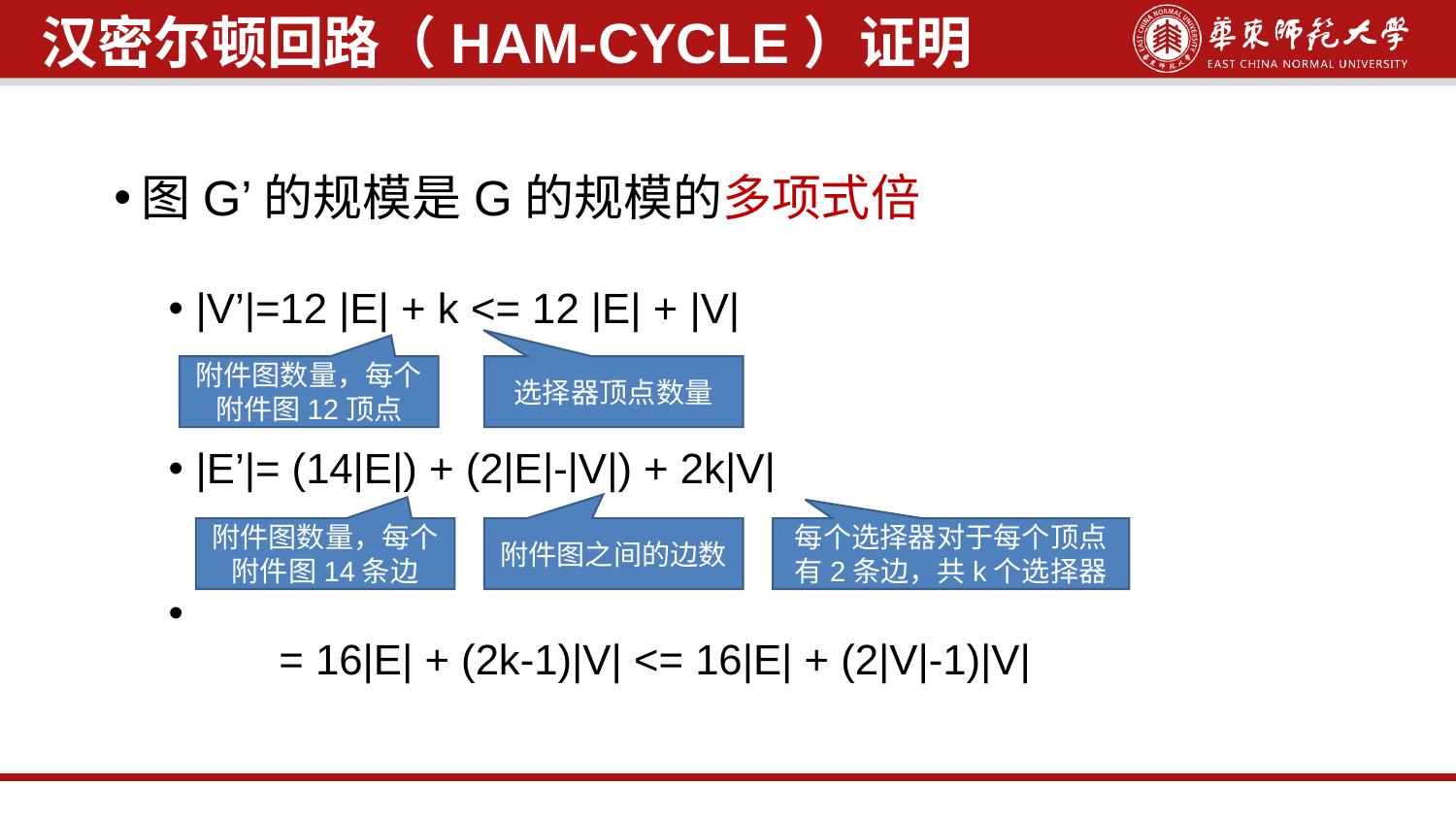

汉密尔顿回路（HAM-CYCLE）证明
图G’的规模是G的规模的多项式倍

|V’|=12 |E| + k <= 12 |E| + |V|

|E’|= (14|E|) + (2|E|-|V|) + 2k|V|
       = 16|E| + (2k-1)|V| <= 16|E| + (2|V|-1)|V|
附件图数量，每个附件图12顶点
选择器顶点数量
附件图数量，每个附件图14条边
附件图之间的边数
每个选择器对于每个顶点有2条边，共k个选择器